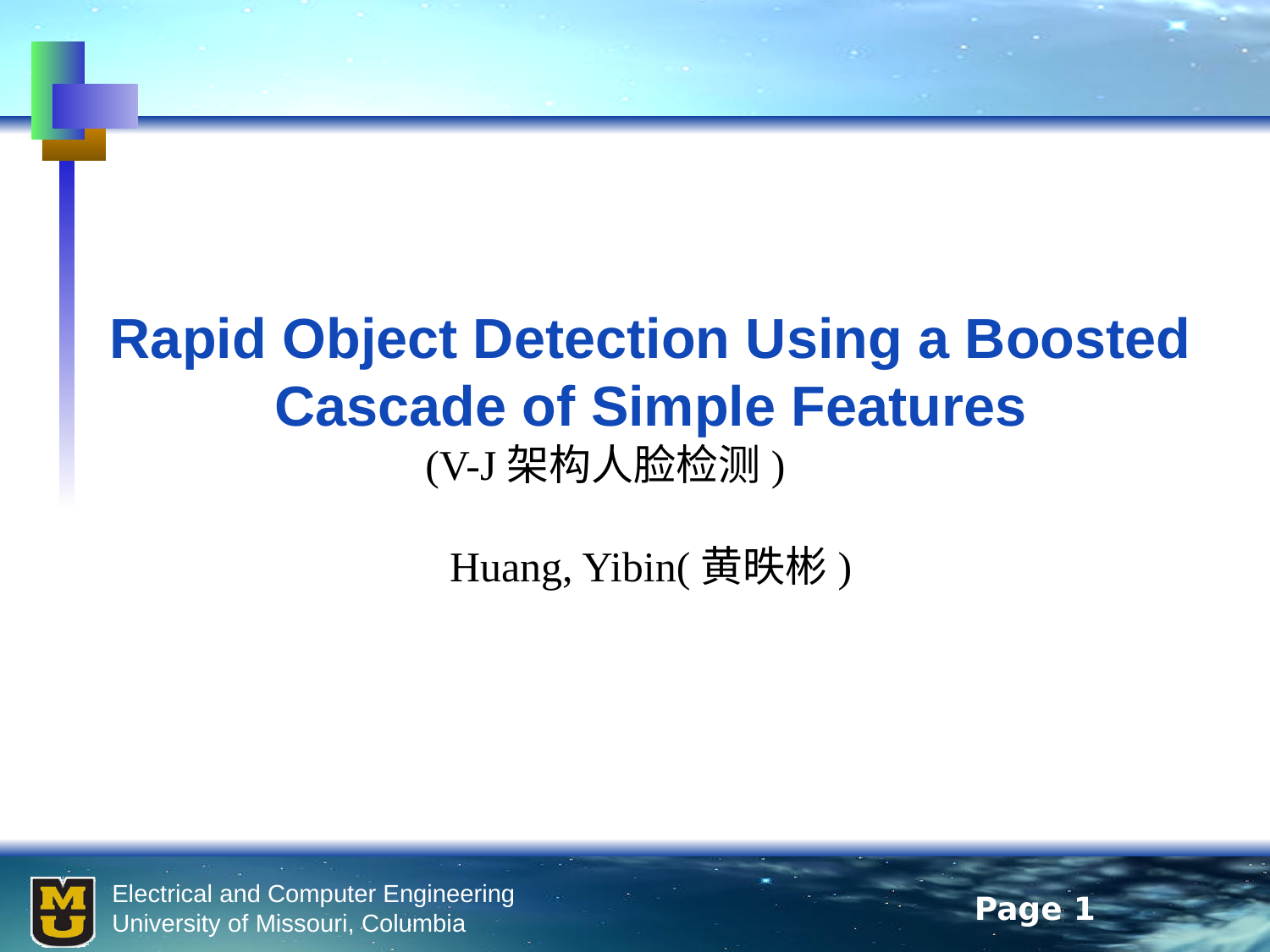

Rapid Object Detection Using a Boosted
Cascade of Simple Features
			(V-J架构人脸检测)

Huang, Yibin(黄昳彬)